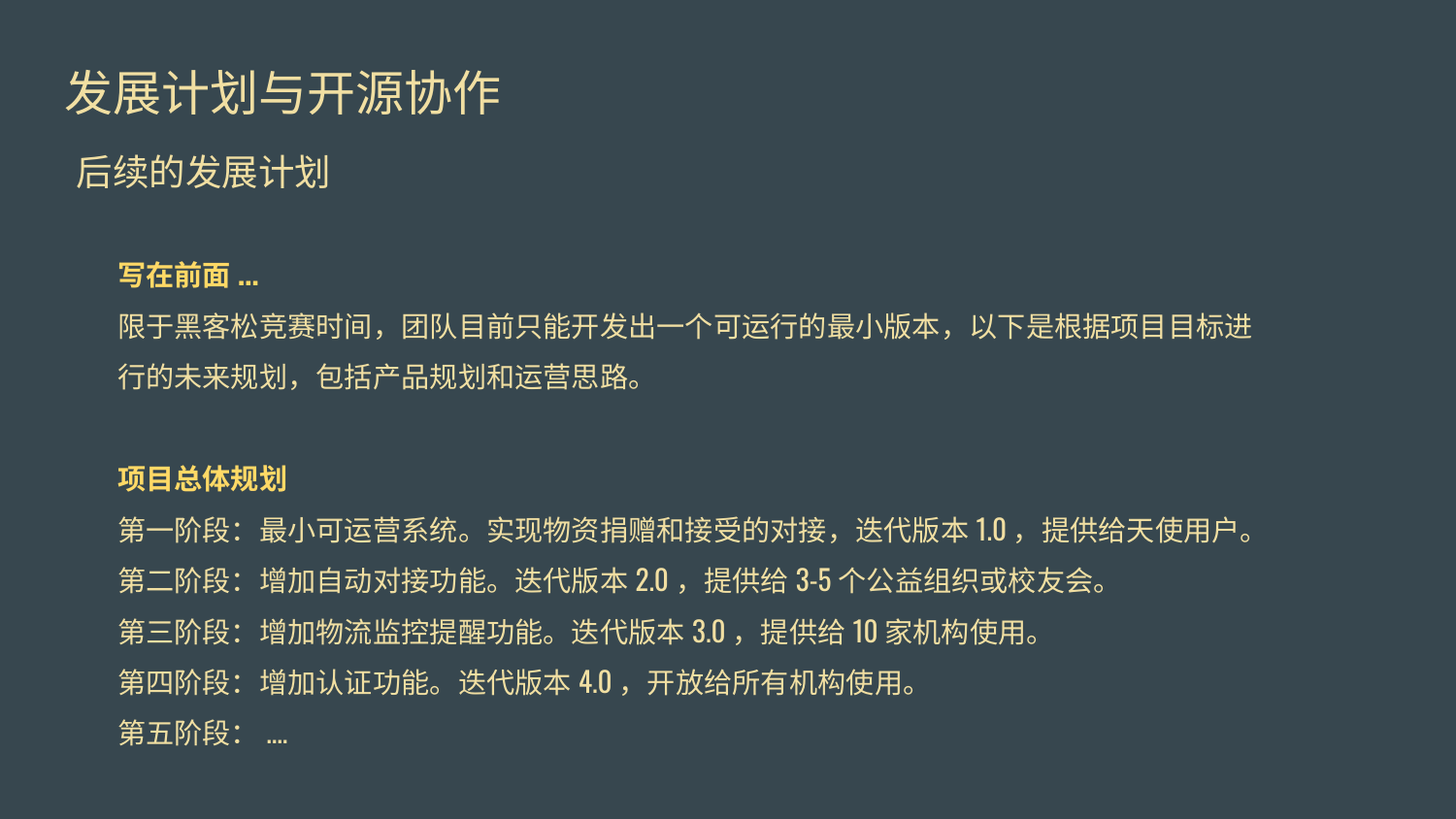

发展计划与开源协作
# 后续的发展计划
写在前面...
限于黑客松竞赛时间，团队目前只能开发出一个可运行的最小版本，以下是根据项目目标进行的未来规划，包括产品规划和运营思路。

项目总体规划
第一阶段：最小可运营系统。实现物资捐赠和接受的对接，迭代版本1.0，提供给天使用户。
第二阶段：增加自动对接功能。迭代版本2.0，提供给3-5个公益组织或校友会。
第三阶段：增加物流监控提醒功能。迭代版本3.0，提供给10家机构使用。
第四阶段：增加认证功能。迭代版本4.0，开放给所有机构使用。
第五阶段：....